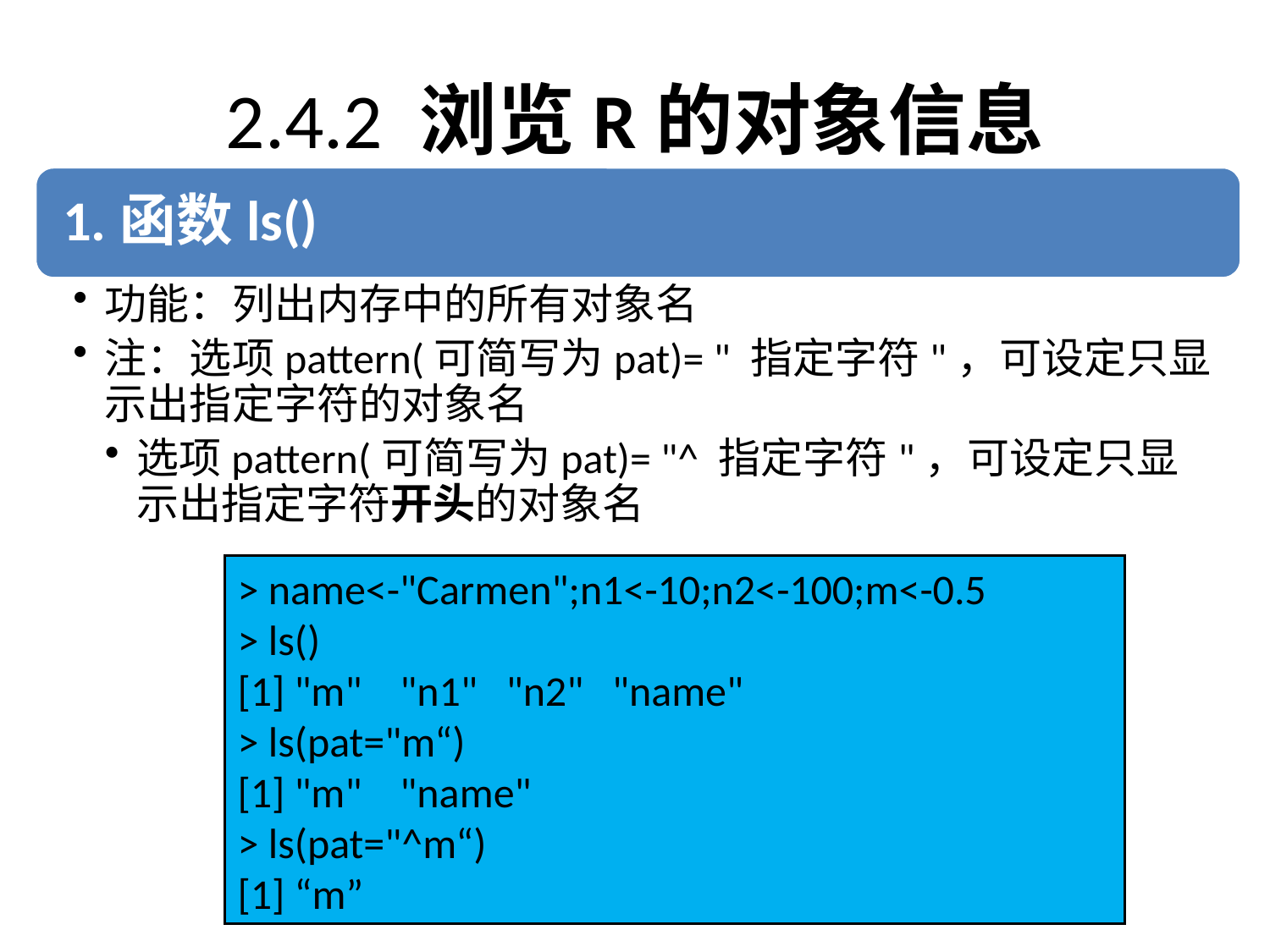

# 2.4.2 浏览R的对象信息
1.函数ls()
功能：列出内存中的所有对象名
注：选项pattern(可简写为pat)= " 指定字符"，可设定只显示出指定字符的对象名
选项pattern(可简写为pat)= "^ 指定字符"，可设定只显示出指定字符开头的对象名
> name<-"Carmen";n1<-10;n2<-100;m<-0.5
> ls()
[1] "m"    "n1"   "n2"   "name"
> ls(pat="m“)
[1] "m"    "name"
> ls(pat="^m“)
[1] “m”